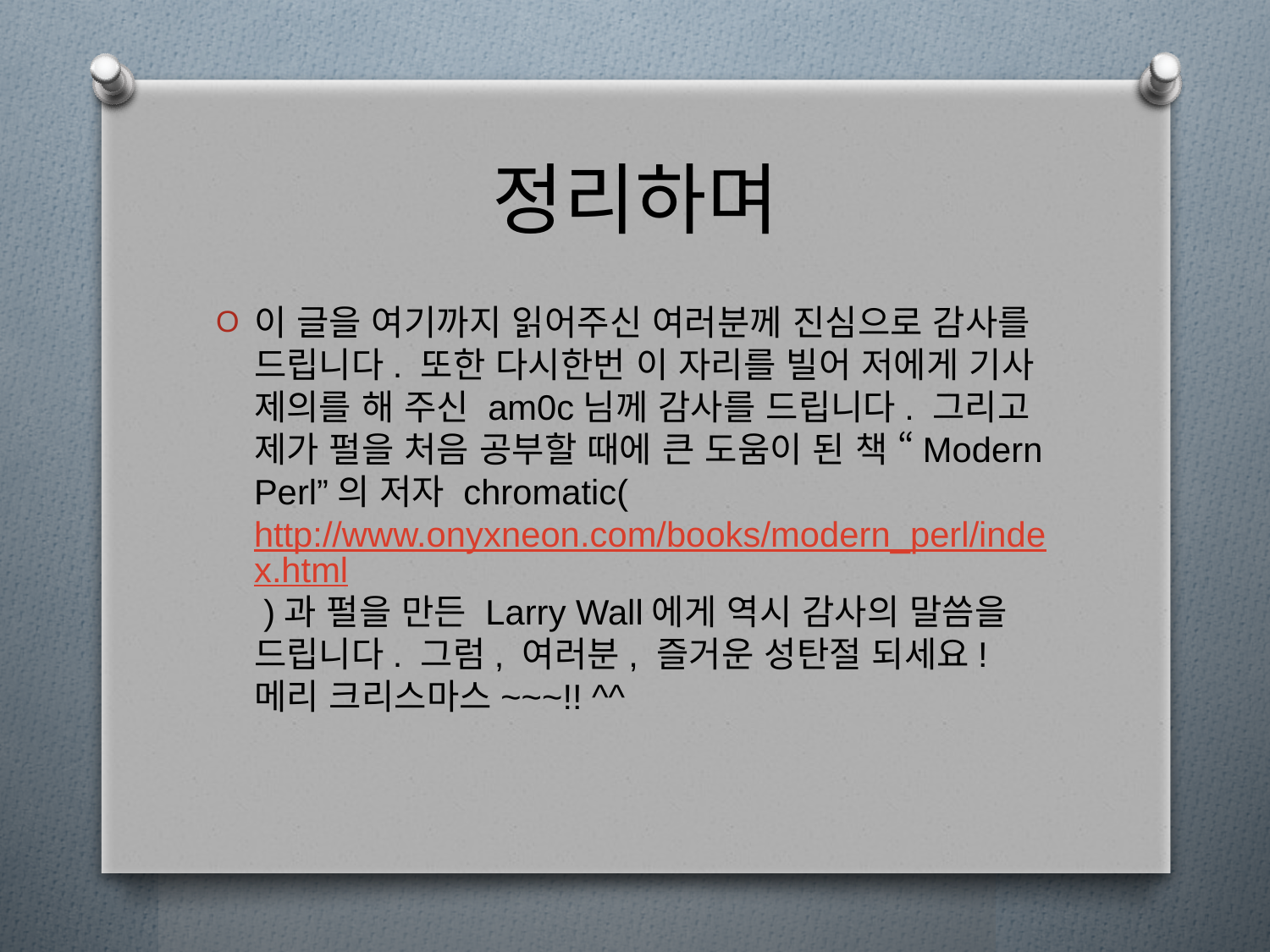

# 정리하며
이 글을 여기까지 읽어주신 여러분께 진심으로 감사를 드립니다. 또한 다시한번 이 자리를 빌어 저에게 기사 제의를 해 주신 am0c님께 감사를 드립니다. 그리고 제가 펄을 처음 공부할 때에 큰 도움이 된 책 “Modern Perl”의 저자 chromatic( http://www.onyxneon.com/books/modern_perl/index.html )과 펄을 만든 Larry Wall에게 역시 감사의 말씀을 드립니다. 그럼, 여러분, 즐거운 성탄절 되세요! 메리 크리스마스~~~!! ^^